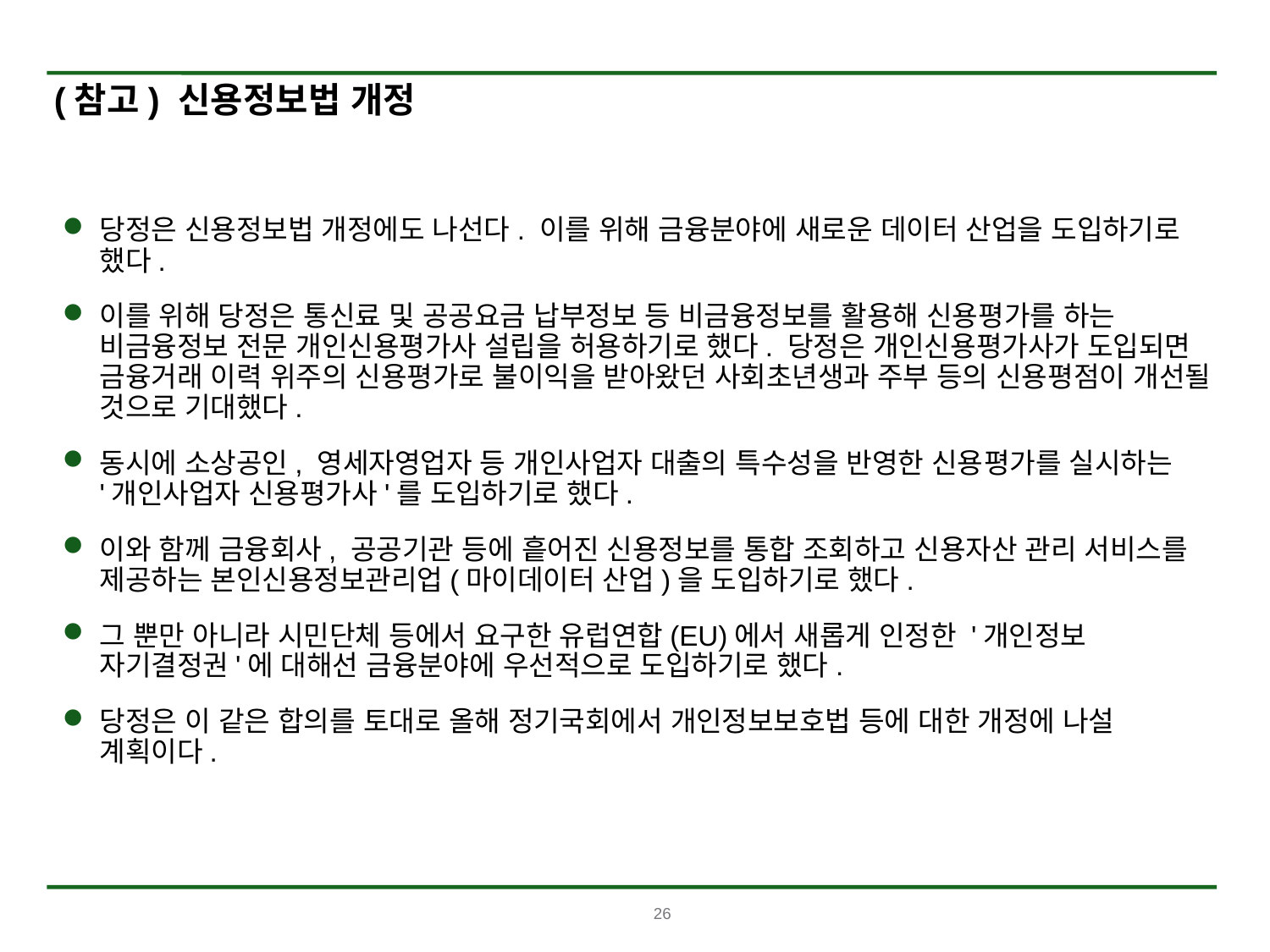

# (참고) 신용정보법 개정
당정은 신용정보법 개정에도 나선다. 이를 위해 금융분야에 새로운 데이터 산업을 도입하기로 했다.
이를 위해 당정은 통신료 및 공공요금 납부정보 등 비금융정보를 활용해 신용평가를 하는 비금융정보 전문 개인신용평가사 설립을 허용하기로 했다. 당정은 개인신용평가사가 도입되면 금융거래 이력 위주의 신용평가로 불이익을 받아왔던 사회초년생과 주부 등의 신용평점이 개선될 것으로 기대했다.
동시에 소상공인, 영세자영업자 등 개인사업자 대출의 특수성을 반영한 신용평가를 실시하는 '개인사업자 신용평가사'를 도입하기로 했다.
이와 함께 금융회사, 공공기관 등에 흩어진 신용정보를 통합 조회하고 신용자산 관리 서비스를 제공하는 본인신용정보관리업(마이데이터 산업)을 도입하기로 했다.
그 뿐만 아니라 시민단체 등에서 요구한 유럽연합(EU)에서 새롭게 인정한 '개인정보 자기결정권'에 대해선 금융분야에 우선적으로 도입하기로 했다.
당정은 이 같은 합의를 토대로 올해 정기국회에서 개인정보보호법 등에 대한 개정에 나설 계획이다.